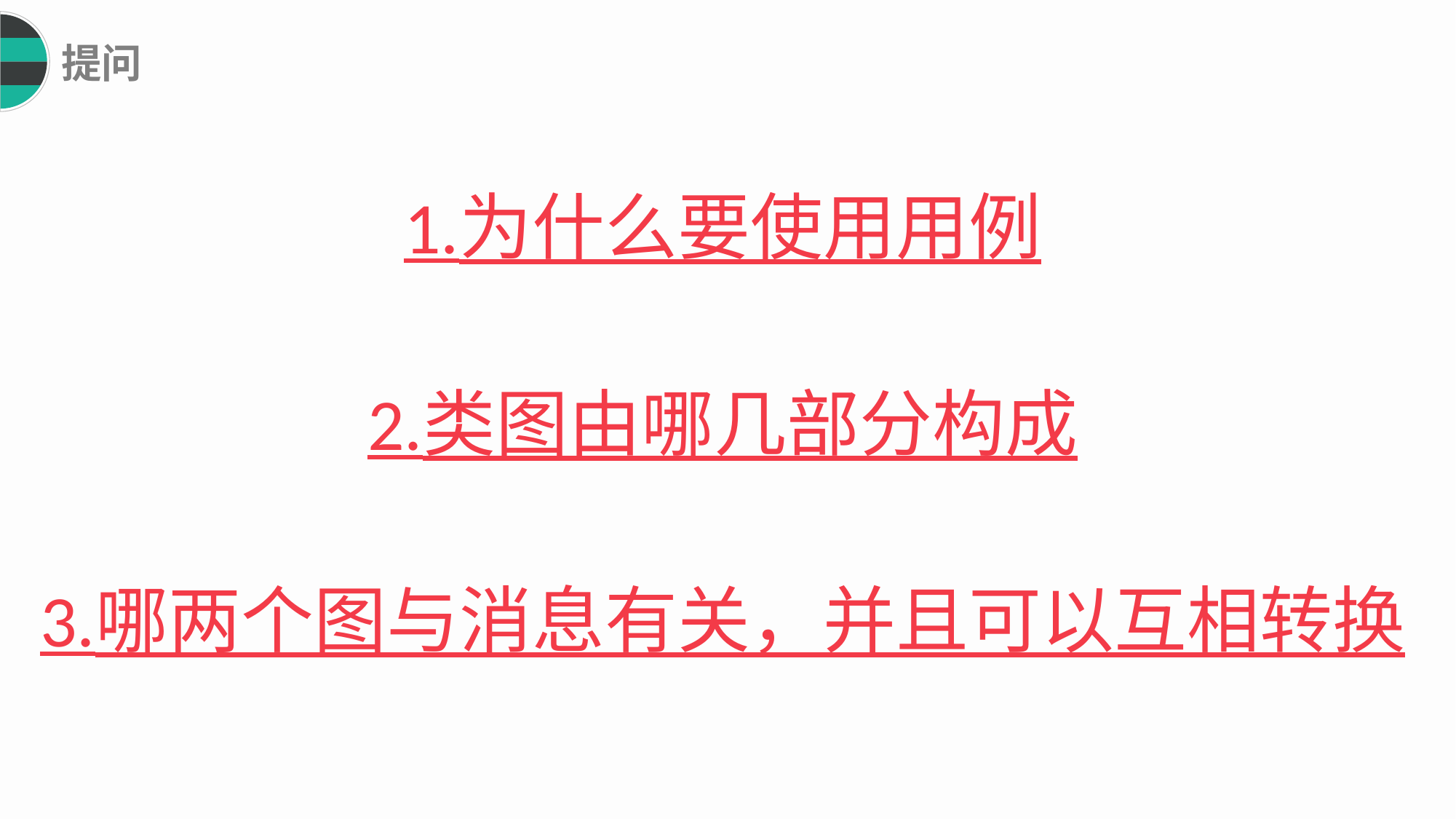

提问
1.为什么要使用用例
2.类图由哪几部分构成
3.哪两个图与消息有关，并且可以互相转换